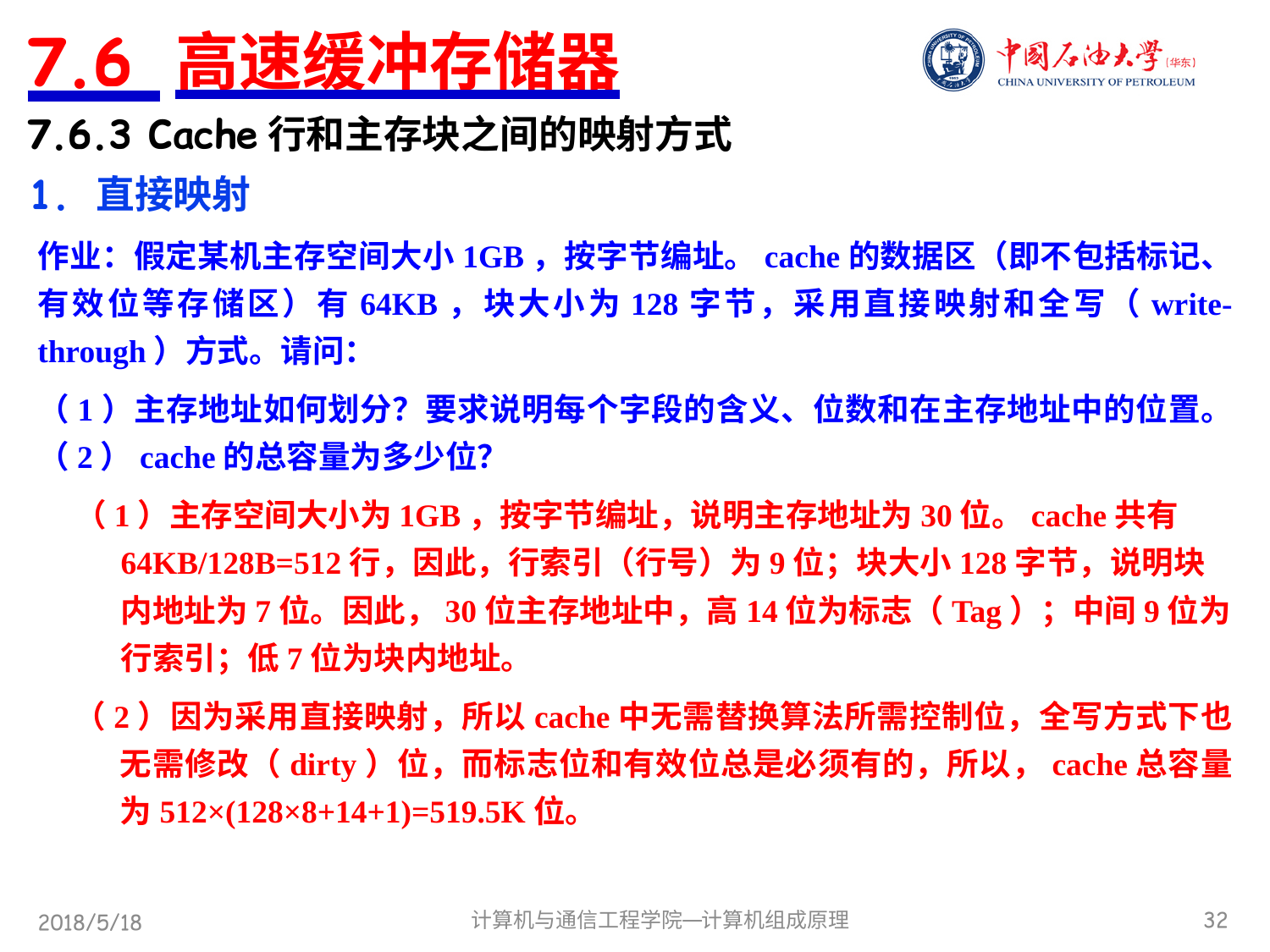

# 7.6 高速缓冲存储器
7.6.3 Cache行和主存块之间的映射方式
1. 直接映射
作业：假定某机主存空间大小1GB，按字节编址。cache的数据区（即不包括标记、有效位等存储区）有64KB，块大小为128字节，采用直接映射和全写（write-through）方式。请问：
（1）主存地址如何划分？要求说明每个字段的含义、位数和在主存地址中的位置。（2）cache的总容量为多少位？
（1）主存空间大小为1GB，按字节编址，说明主存地址为30位。cache共有64KB/128B=512行，因此，行索引（行号）为9位；块大小128字节，说明块内地址为7位。因此，30位主存地址中，高14位为标志（Tag）；中间9位为行索引；低7位为块内地址。
（2）因为采用直接映射，所以cache中无需替换算法所需控制位，全写方式下也无需修改（dirty）位，而标志位和有效位总是必须有的，所以，cache总容量为512×(128×8+14+1)=519.5K位。
计算机与通信工程学院—计算机组成原理
32
2018/5/18